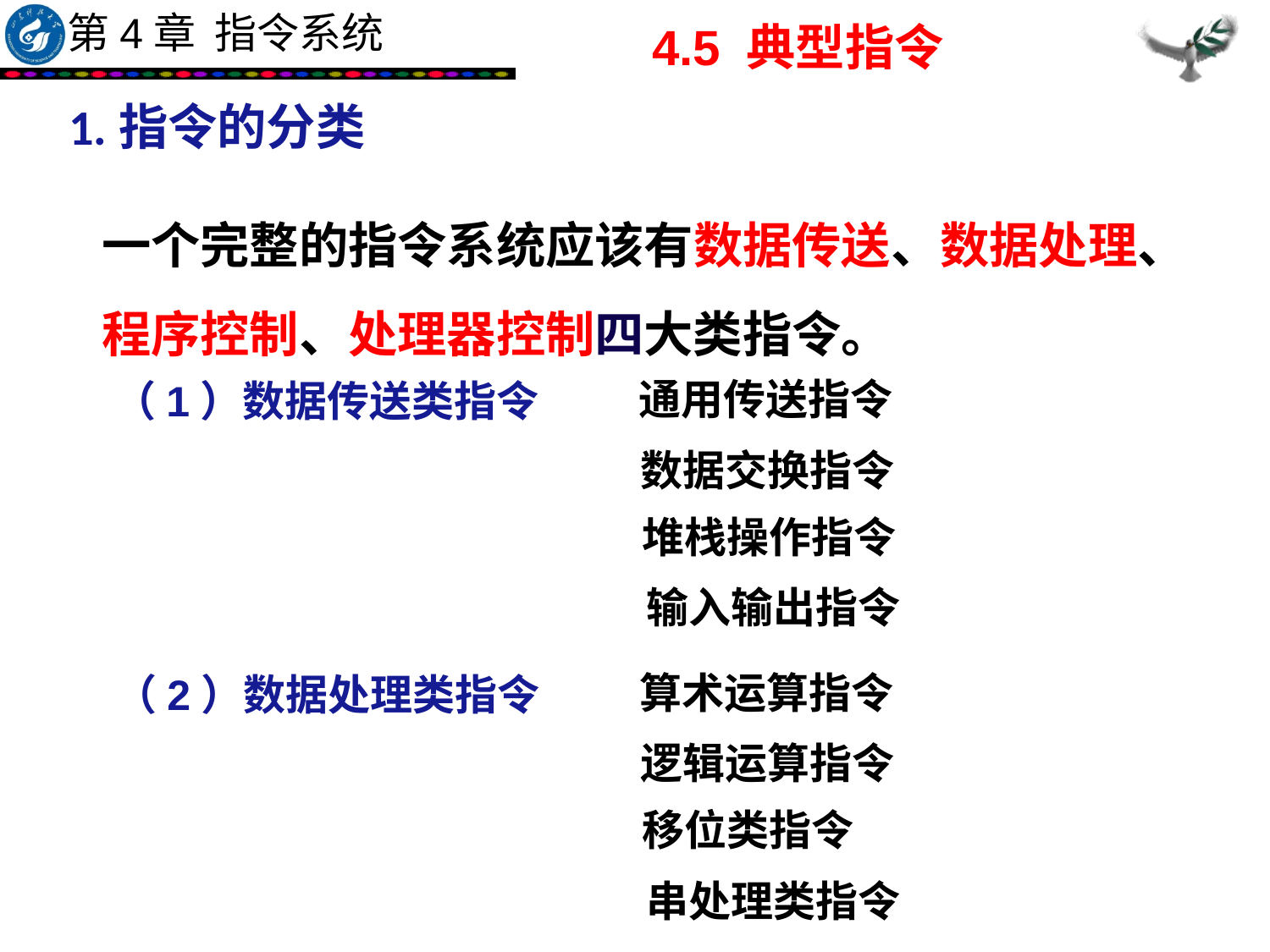

4.5 典型指令
1.指令的分类
一个完整的指令系统应该有数据传送、数据处理、程序控制、处理器控制四大类指令。
通用传送指令
数据交换指令
堆栈操作指令
输入输出指令
（1）数据传送类指令
算术运算指令
逻辑运算指令
移位类指令
串处理类指令
（2）数据处理类指令